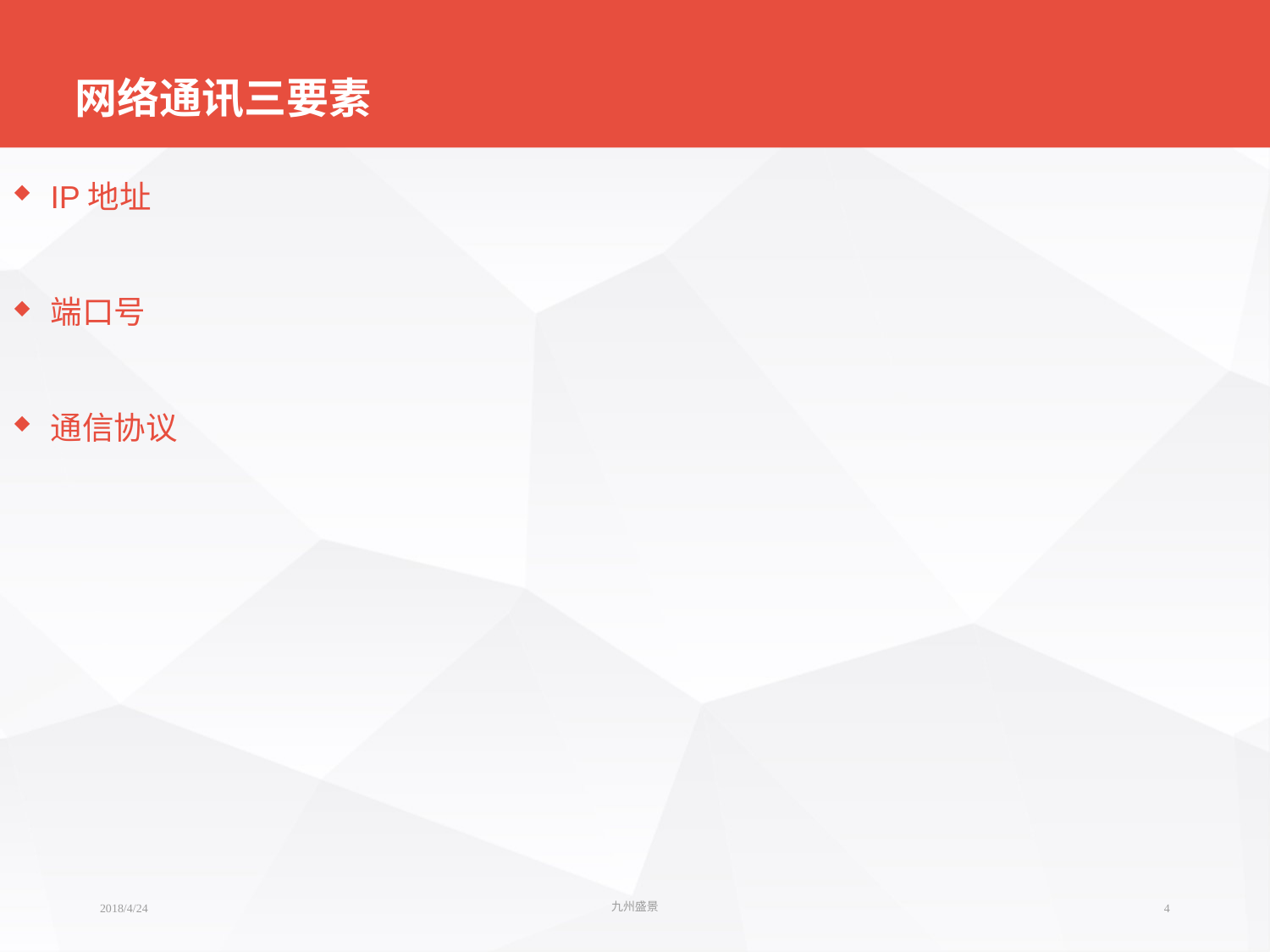

# 网络通讯三要素
IP地址

端口号

通信协议
2018/4/24
九州盛景
4